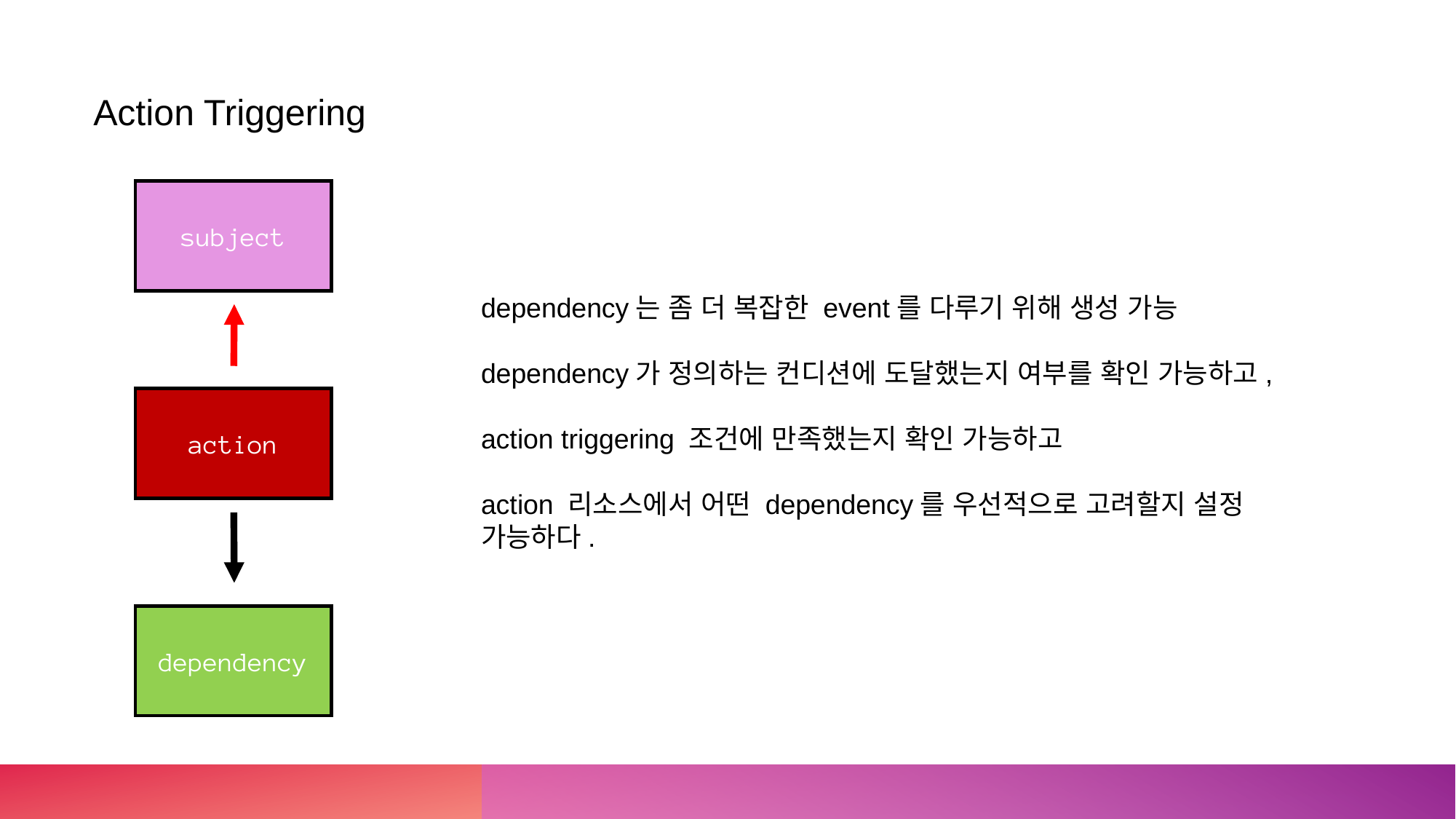

Action Triggering
subject
dependency는 좀 더 복잡한 event를 다루기 위해 생성 가능

dependency가 정의하는 컨디션에 도달했는지 여부를 확인 가능하고,

action triggering 조건에 만족했는지 확인 가능하고

action 리소스에서 어떤 dependency를 우선적으로 고려할지 설정 가능하다.
action
dependency